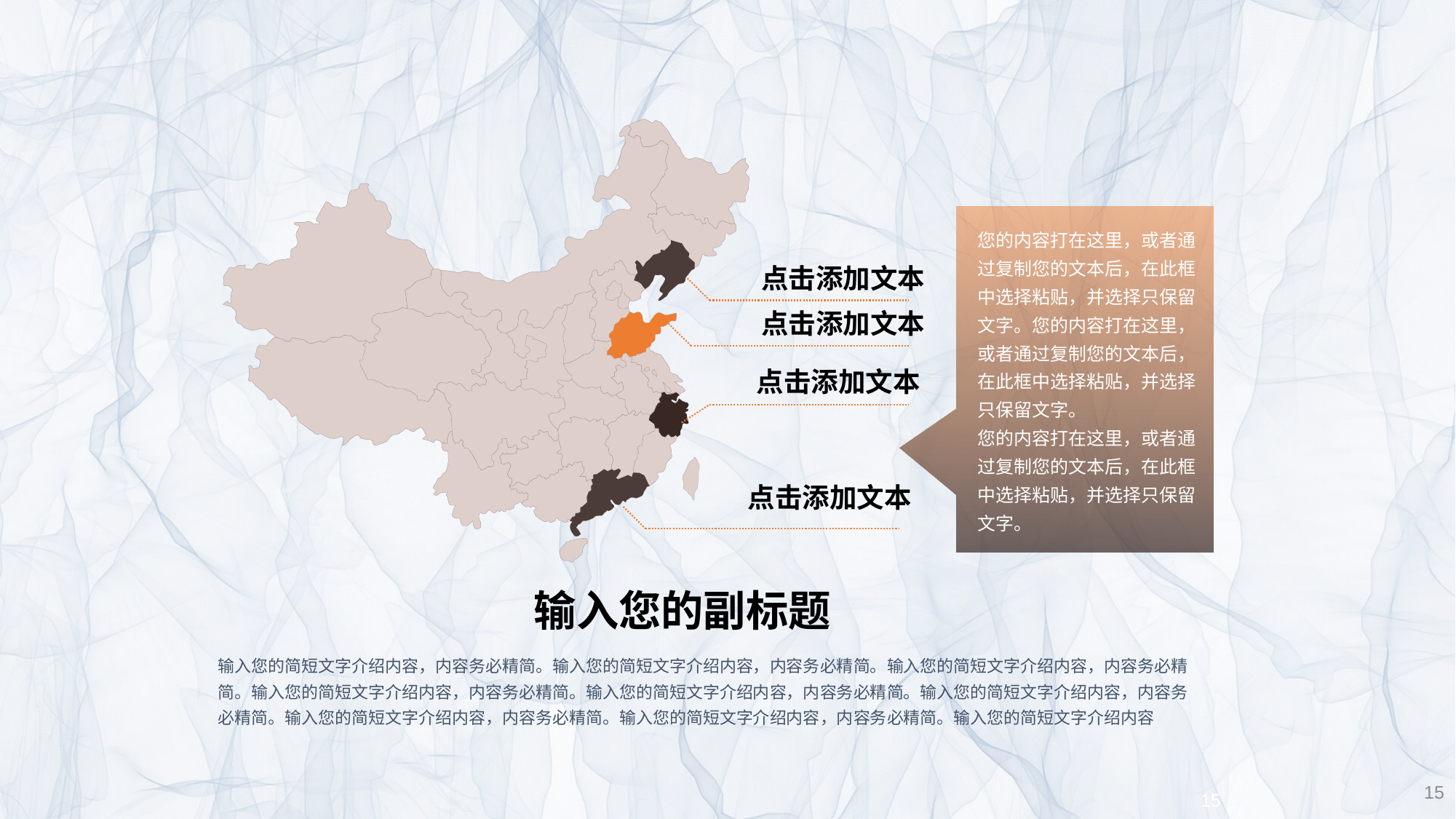

您的内容打在这里，或者通过复制您的文本后，在此框中选择粘贴，并选择只保留文字。您的内容打在这里，或者通过复制您的文本后，在此框中选择粘贴，并选择只保留文字。
您的内容打在这里，或者通过复制您的文本后，在此框中选择粘贴，并选择只保留文字。

点击添加文本
点击添加文本

点击添加文本

点击添加文本
输入您的副标题
输入您的简短文字介绍内容，内容务必精简。输入您的简短文字介绍内容，内容务必精简。输入您的简短文字介绍内容，内容务必精简。输入您的简短文字介绍内容，内容务必精简。输入您的简短文字介绍内容，内容务必精简。输入您的简短文字介绍内容，内容务必精简。输入您的简短文字介绍内容，内容务必精简。输入您的简短文字介绍内容，内容务必精简。输入您的简短文字介绍内容
15
15